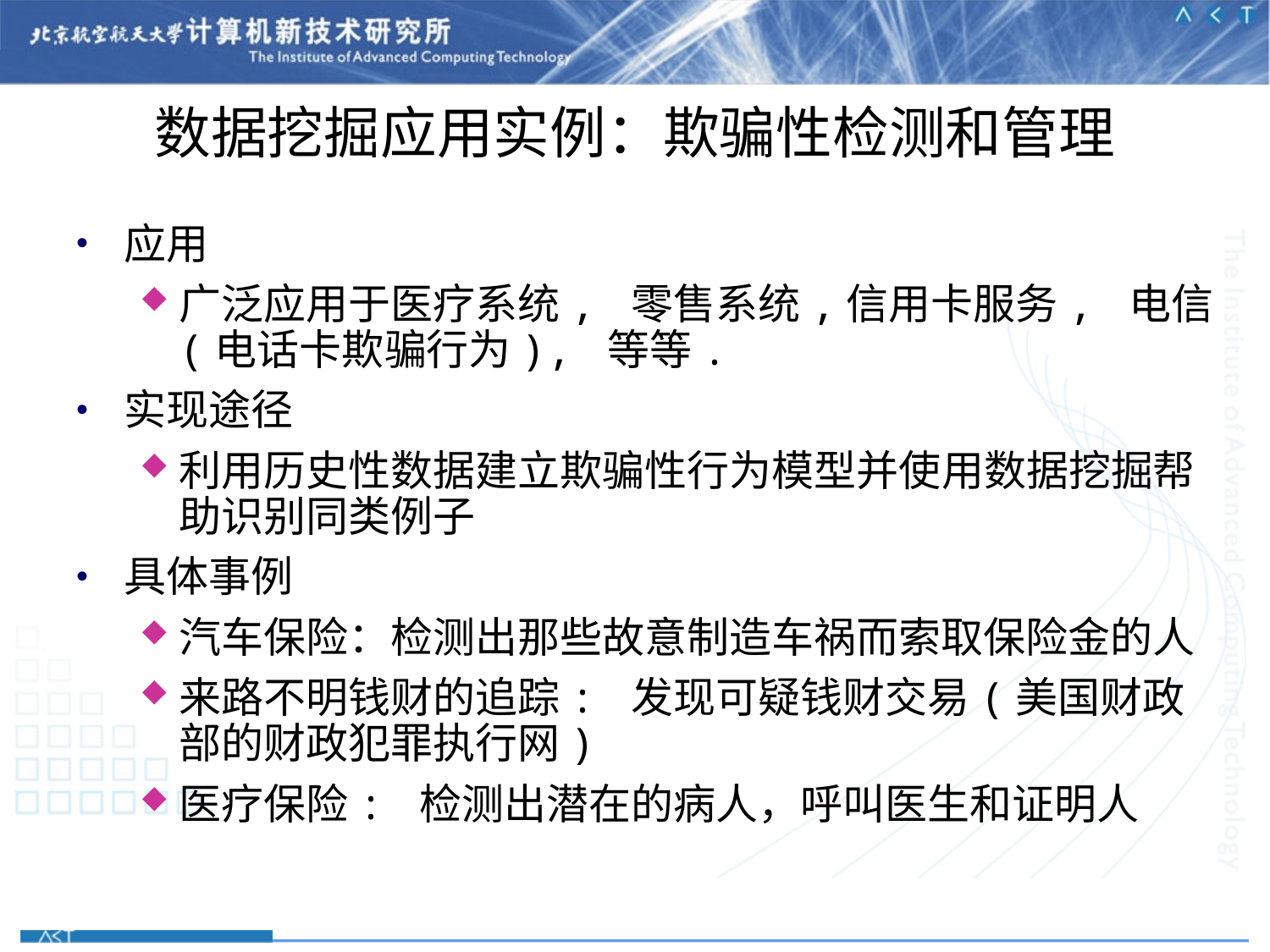

# 数据挖掘应用实例：欺骗性检测和管理
应用
广泛应用于医疗系统, 零售系统,信用卡服务, 电信(电话卡欺骗行为), 等等.
实现途径
利用历史性数据建立欺骗性行为模型并使用数据挖掘帮助识别同类例子
具体事例
汽车保险：检测出那些故意制造车祸而索取保险金的人
来路不明钱财的追踪: 发现可疑钱财交易(美国财政部的财政犯罪执行网)
医疗保险: 检测出潜在的病人，呼叫医生和证明人